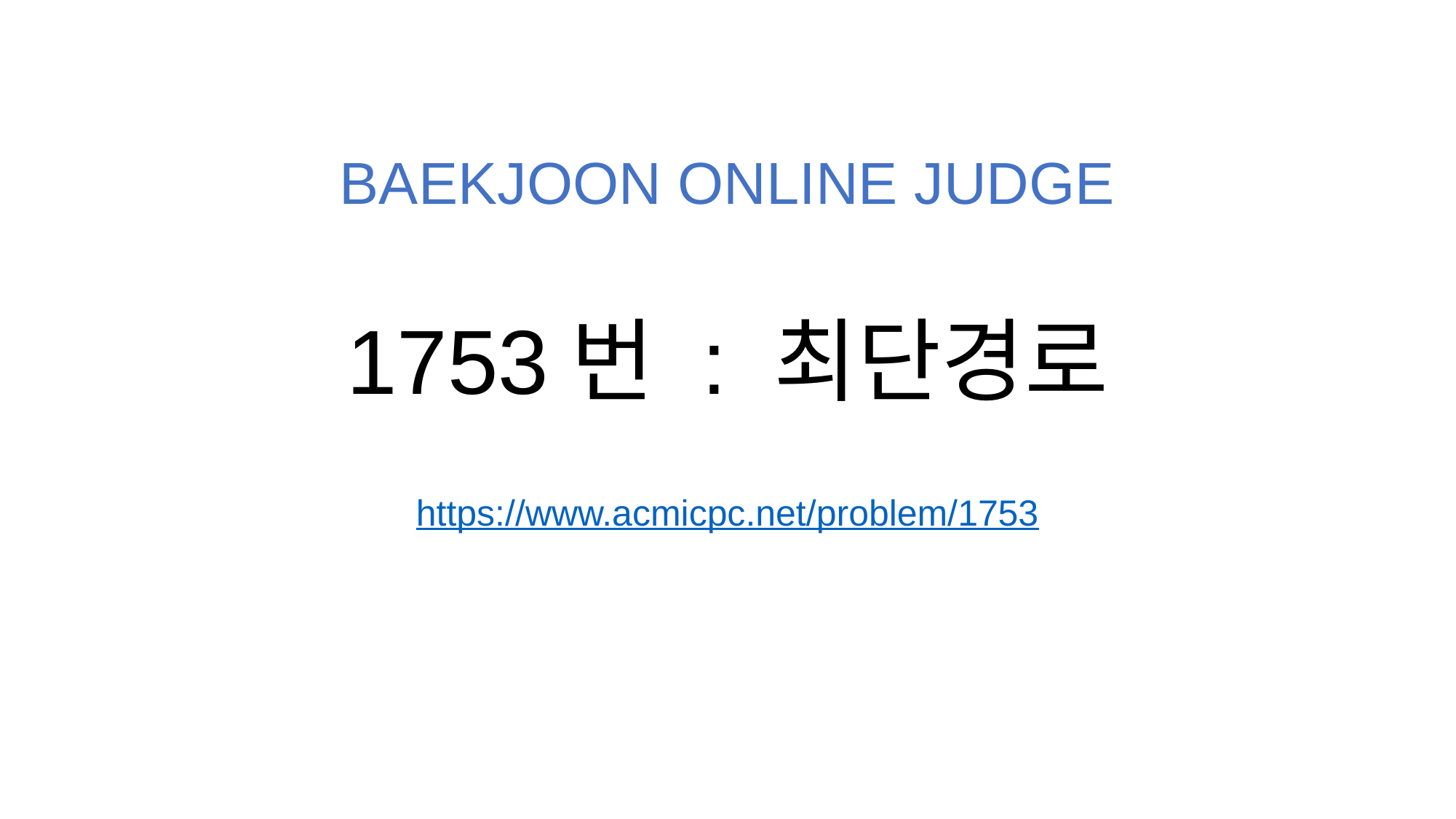

# BAEKJOON ONLINE JUDGE 1753번 : 최단경로

https://www.acmicpc.net/problem/1753